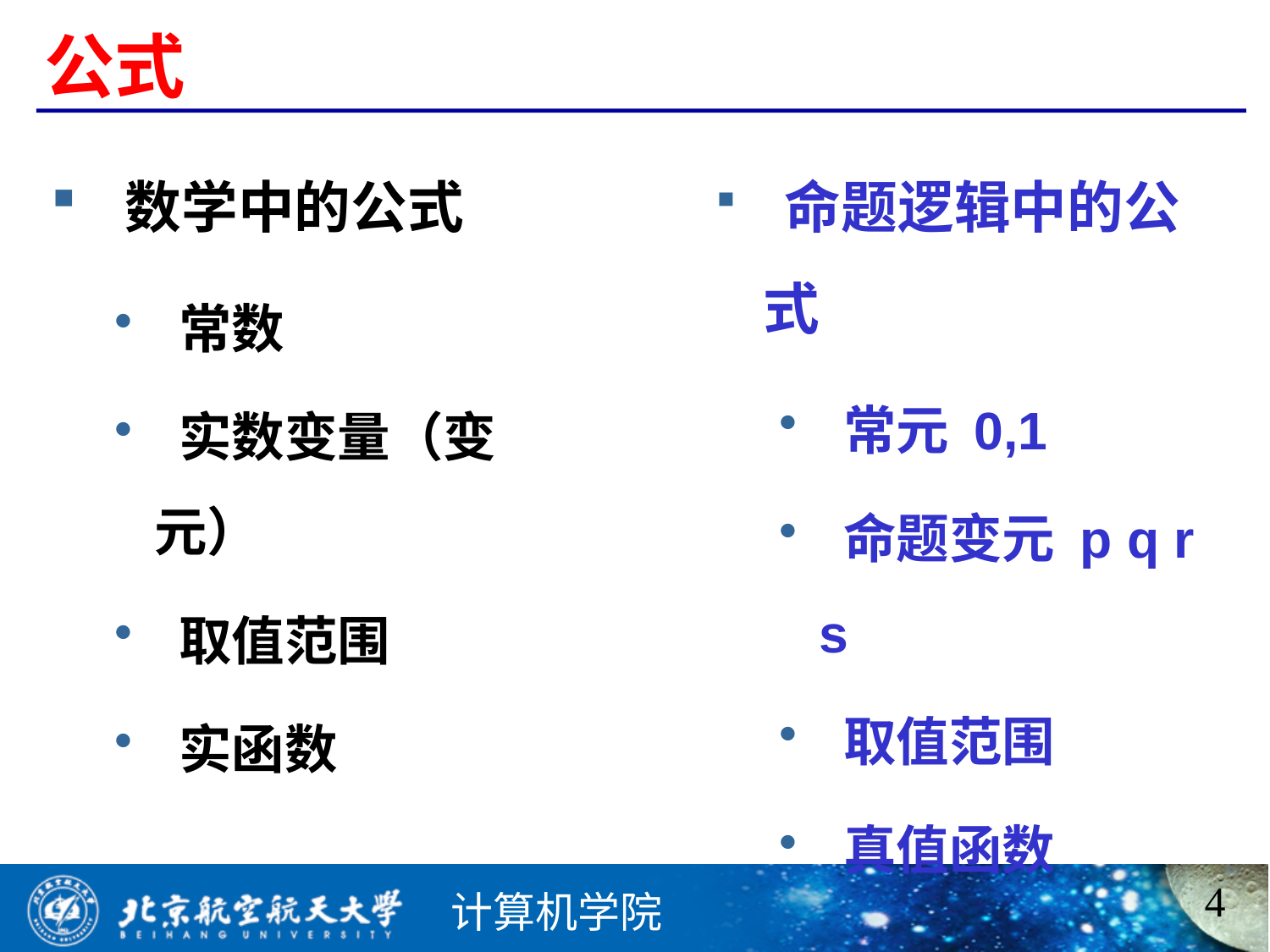

# 公式
 数学中的公式
 常数
 实数变量（变元）
 取值范围
 实函数
 命题逻辑中的公式
 常元 0,1
 命题变元 p q r s
 取值范围
 真值函数